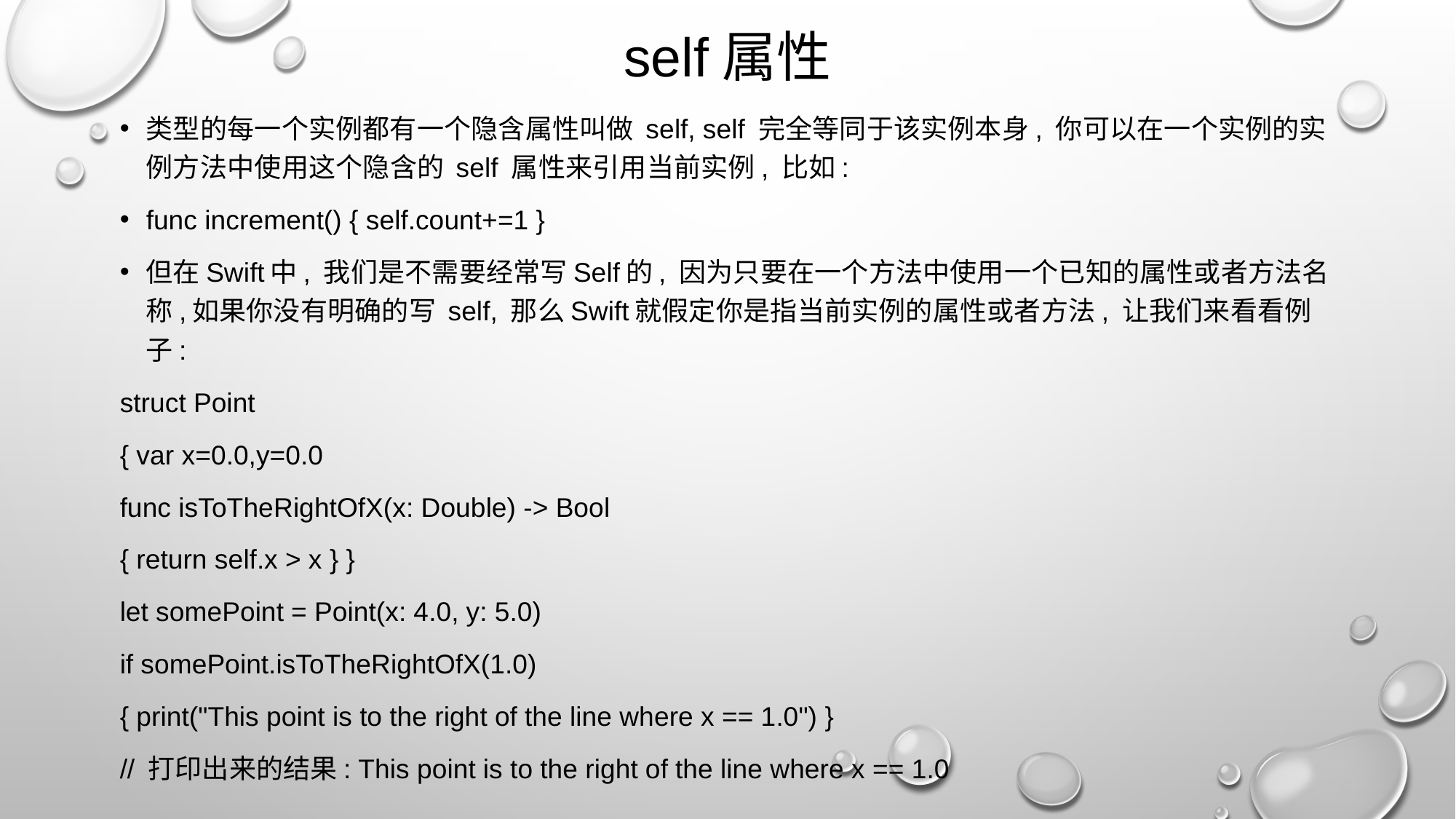

# self属性
类型的每一个实例都有一个隐含属性叫做 self, self 完全等同于该实例本身, 你可以在一个实例的实例方法中使用这个隐含的 self 属性来引用当前实例, 比如:
func increment() { self.count+=1 }
但在Swift中, 我们是不需要经常写Self的, 因为只要在一个方法中使用一个已知的属性或者方法名称,如果你没有明确的写 self, 那么Swift就假定你是指当前实例的属性或者方法, 让我们来看看例子:
struct Point
{ var x=0.0,y=0.0
func isToTheRightOfX(x: Double) -> Bool
{ return self.x > x } }
let somePoint = Point(x: 4.0, y: 5.0)
if somePoint.isToTheRightOfX(1.0)
{ print("This point is to the right of the line where x == 1.0") }
// 打印出来的结果: This point is to the right of the line where x == 1.0